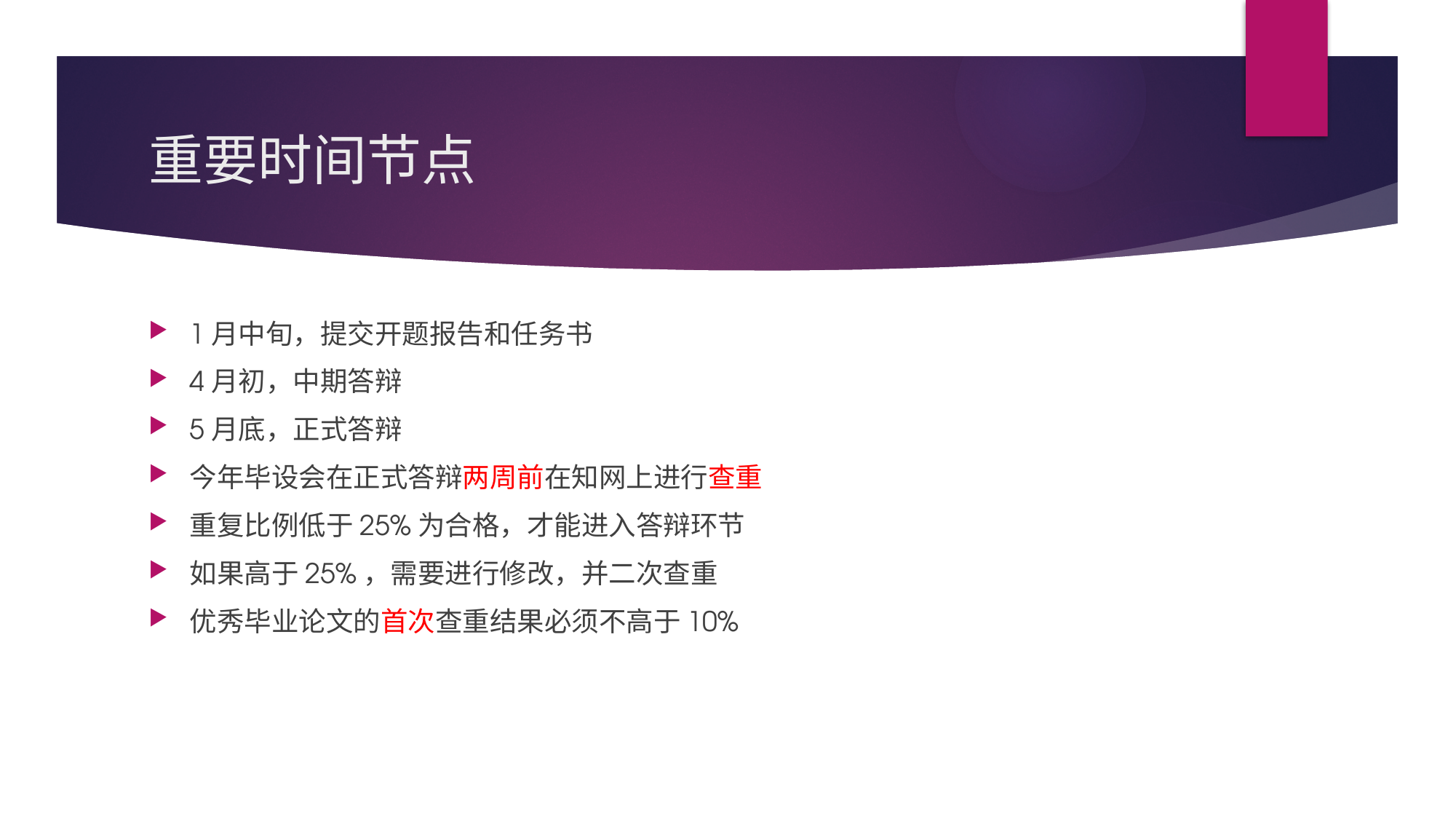

# 重要时间节点
1月中旬，提交开题报告和任务书
4月初，中期答辩
5月底，正式答辩
今年毕设会在正式答辩两周前在知网上进行查重
重复比例低于25%为合格，才能进入答辩环节
如果高于25%，需要进行修改，并二次查重
优秀毕业论文的首次查重结果必须不高于10%